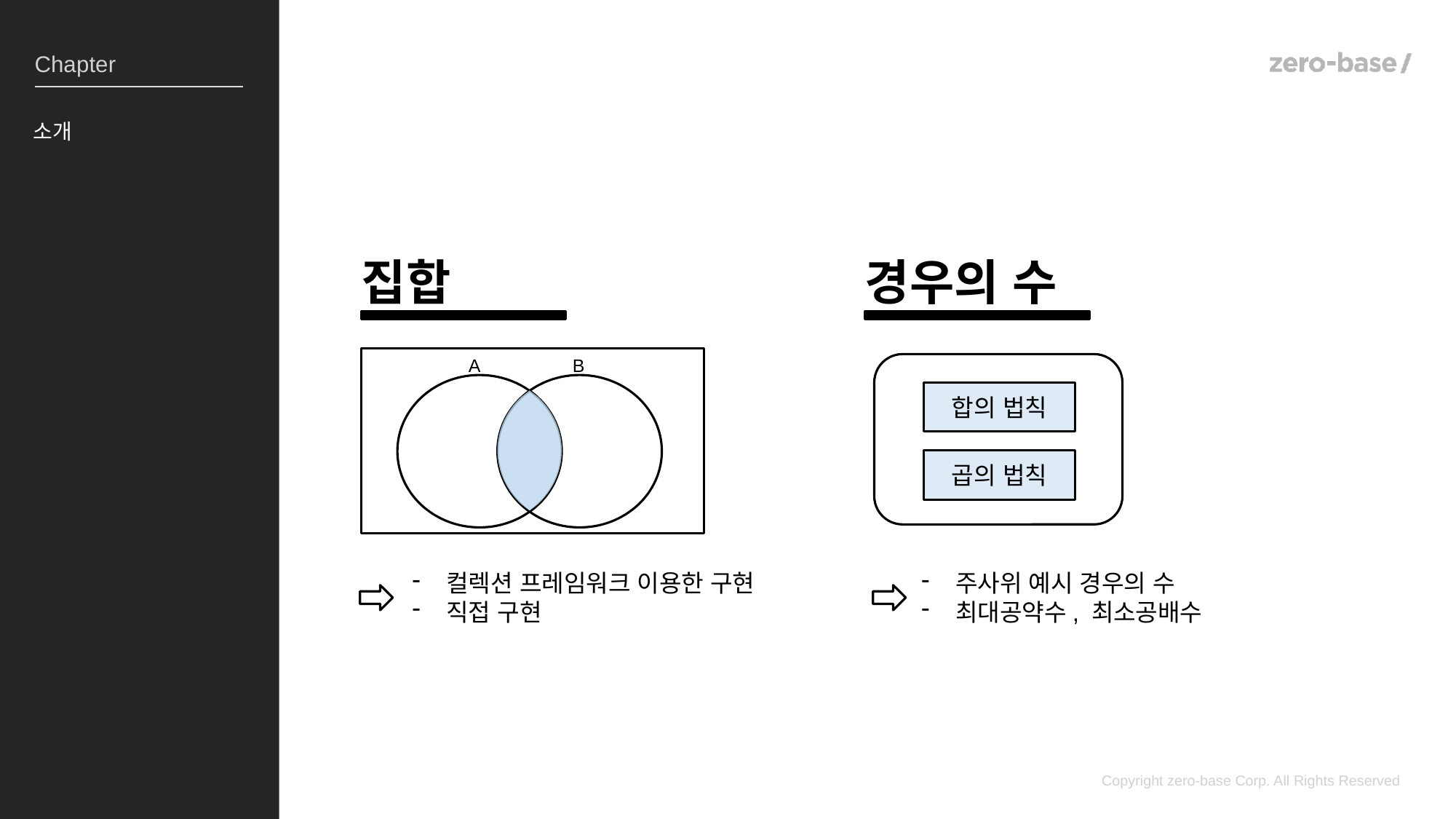

소개
집합
경우의 수

A
B

합의 법칙
곱의 법칙
컬렉션 프레임워크 이용한 구현
직접 구현
주사위 예시 경우의 수
최대공약수, 최소공배수